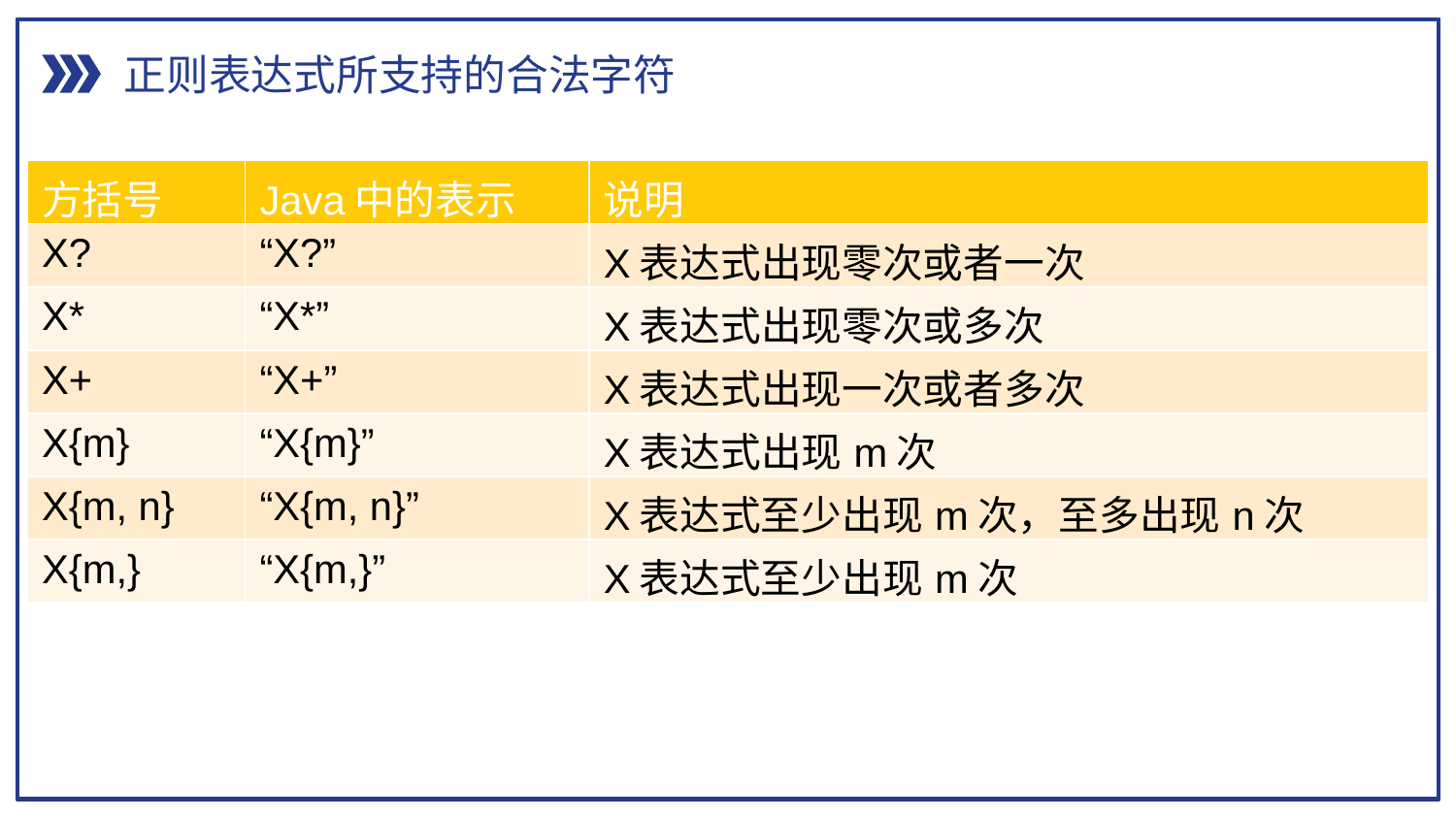

正则表达式所支持的合法字符

| 方括号 | Java中的表示 | 说明 |
| --- | --- | --- |
| X? | “X?” | X表达式出现零次或者一次 |
| X\* | “X\*” | X表达式出现零次或多次 |
| X+ | “X+” | X表达式出现一次或者多次 |
| X{m} | “X{m}” | X表达式出现m次 |
| X{m, n} | “X{m, n}” | X表达式至少出现m次，至多出现n次 |
| X{m,} | “X{m,}” | X表达式至少出现m次 |